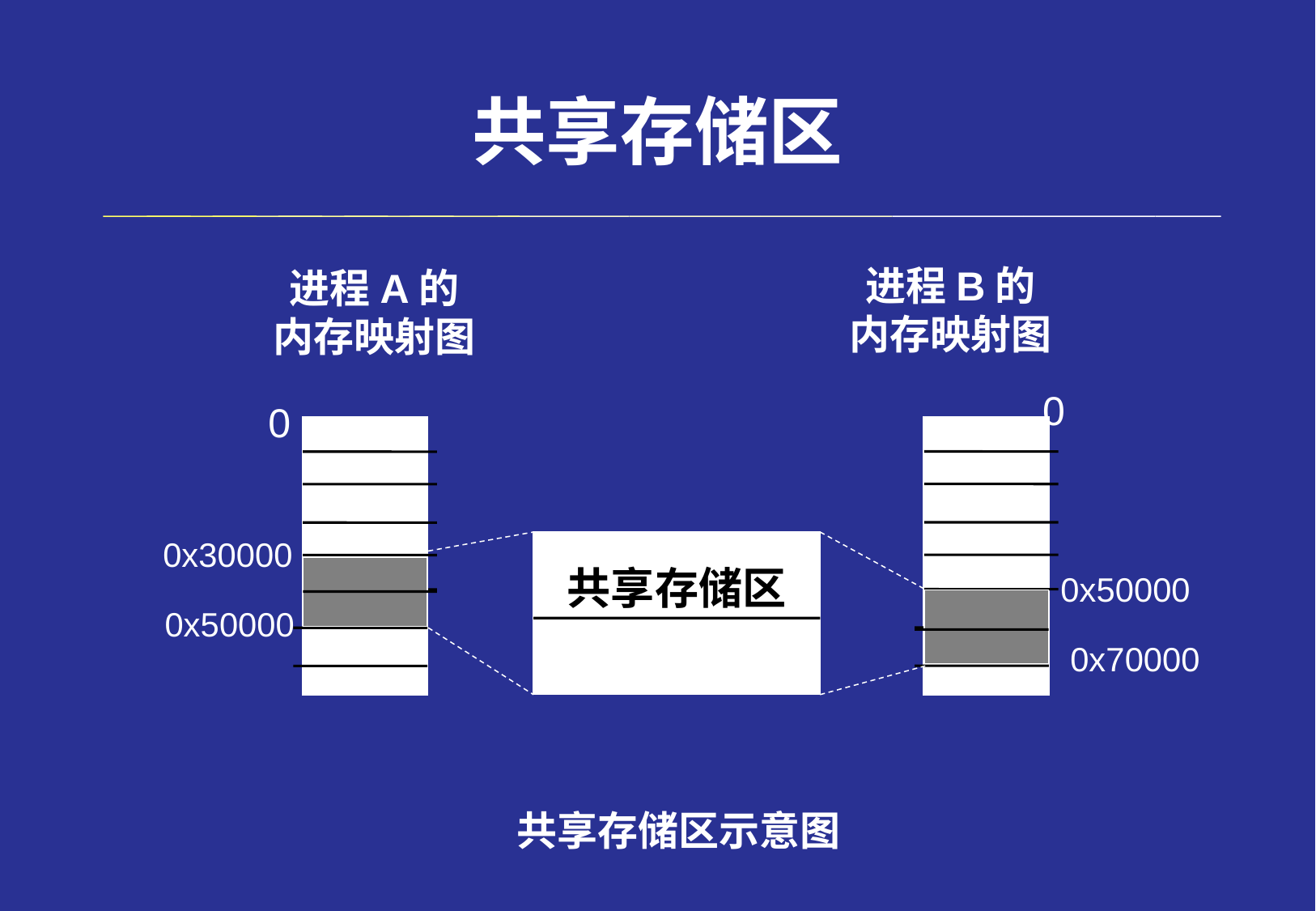

# 共享存储区
进程B的
内存映射图
进程A的
内存映射图
0
0

0x30000
0x50000

0x50000
0x70000

共享存储区

共享存储区示意图